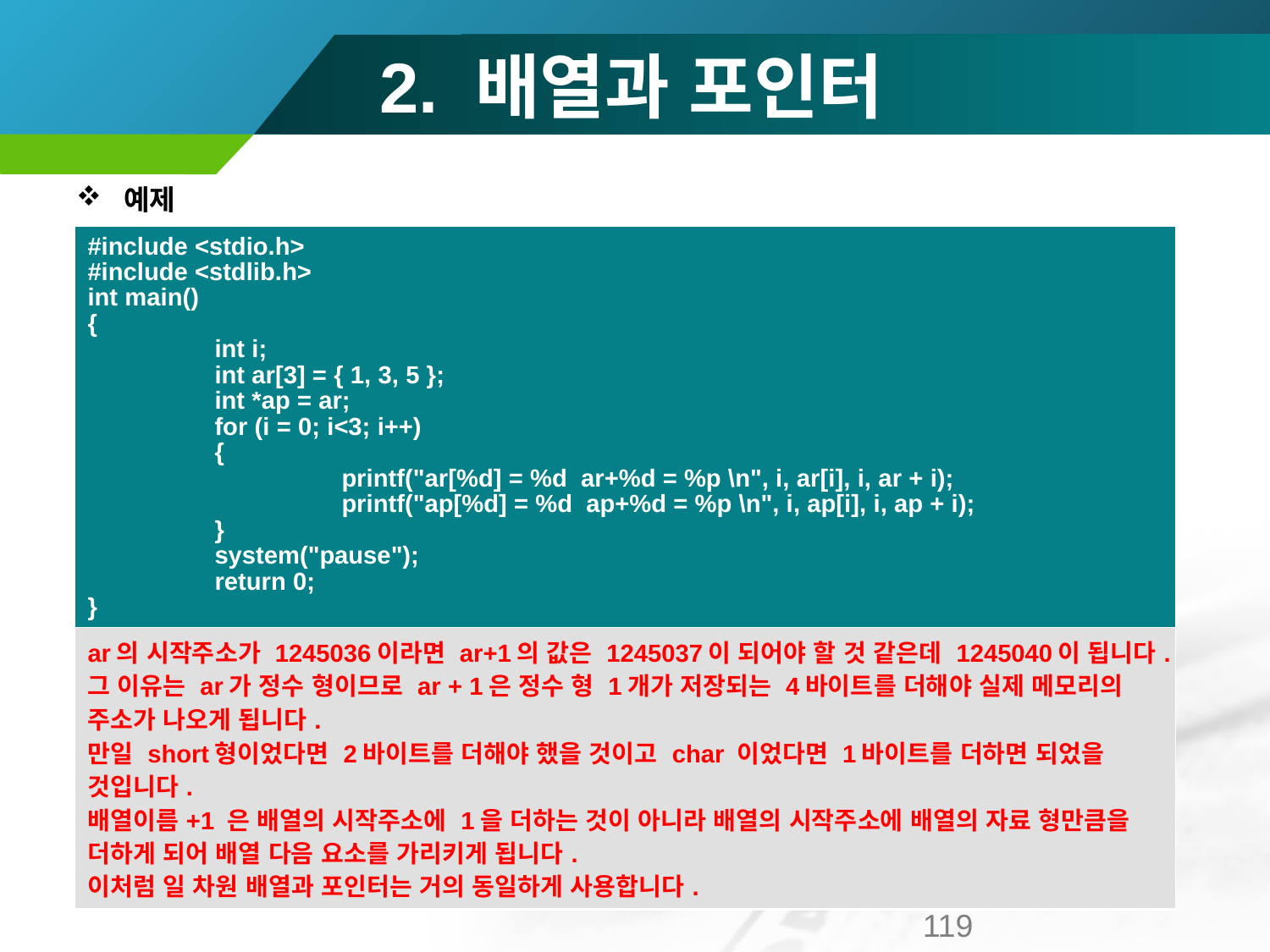

# 2. 배열과 포인터
예제
| #include <stdio.h> #include <stdlib.h> int main() { int i; int ar[3] = { 1, 3, 5 }; int \*ap = ar; for (i = 0; i<3; i++) { printf("ar[%d] = %d ar+%d = %p \n", i, ar[i], i, ar + i); printf("ap[%d] = %d ap+%d = %p \n", i, ap[i], i, ap + i); } system("pause"); return 0; } |
| --- |
| ar의 시작주소가 1245036이라면 ar+1의 값은 1245037이 되어야 할 것 같은데 1245040이 됩니다. 그 이유는 ar가 정수 형이므로 ar + 1은 정수 형 1개가 저장되는 4바이트를 더해야 실제 메모리의 주소가 나오게 됩니다. 만일 short형이었다면 2바이트를 더해야 했을 것이고 char 이었다면 1바이트를 더하면 되었을 것입니다. 배열이름+1 은 배열의 시작주소에 1을 더하는 것이 아니라 배열의 시작주소에 배열의 자료 형만큼을 더하게 되어 배열 다음 요소를 가리키게 됩니다. 이처럼 일 차원 배열과 포인터는 거의 동일하게 사용합니다. |
119